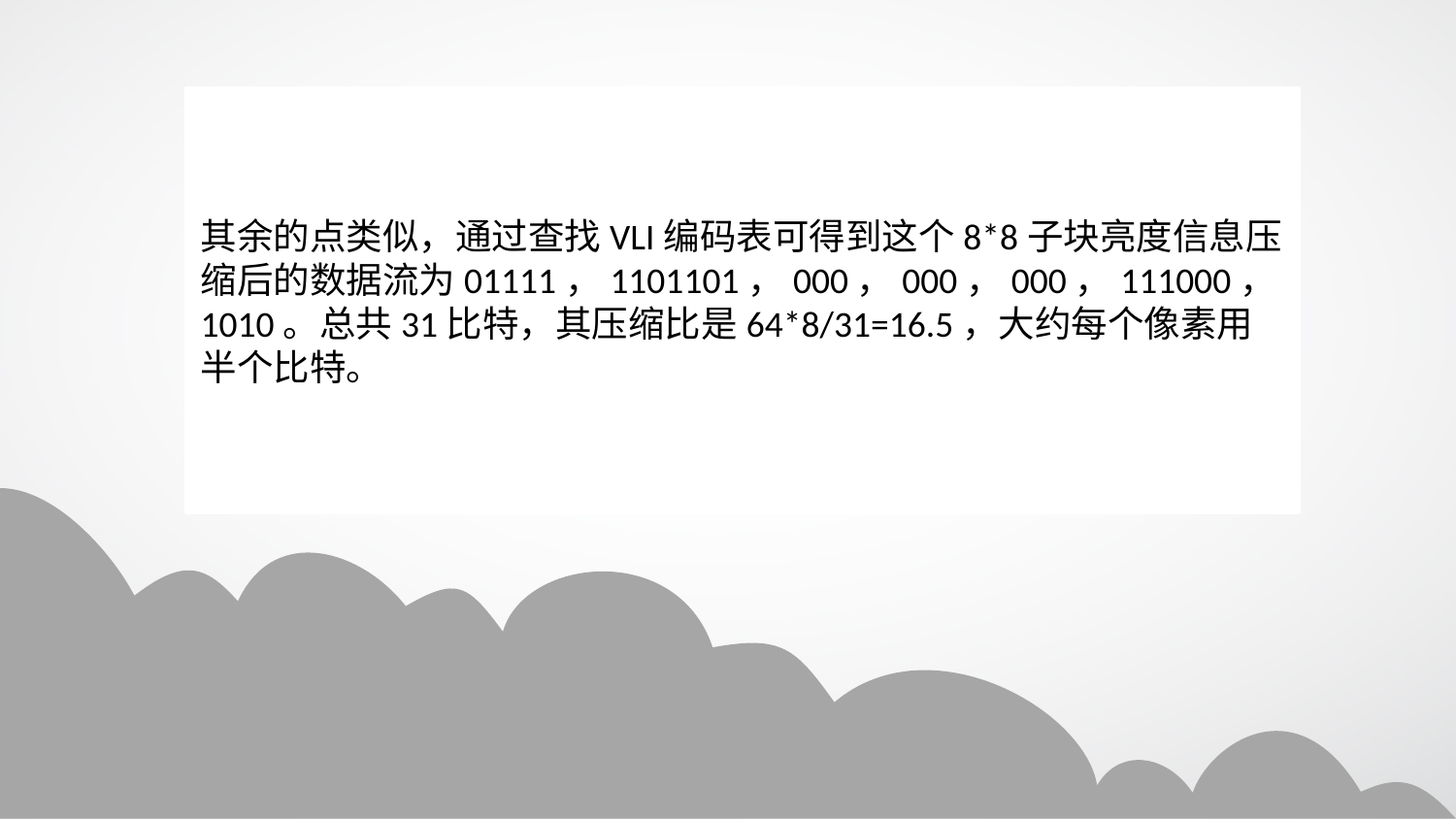

其余的点类似，通过查找VLI编码表可得到这个8*8子块亮度信息压缩后的数据流为01111，1101101，000，000，000，111000，1010。总共31比特，其压缩比是64*8/31=16.5，大约每个像素用半个比特。